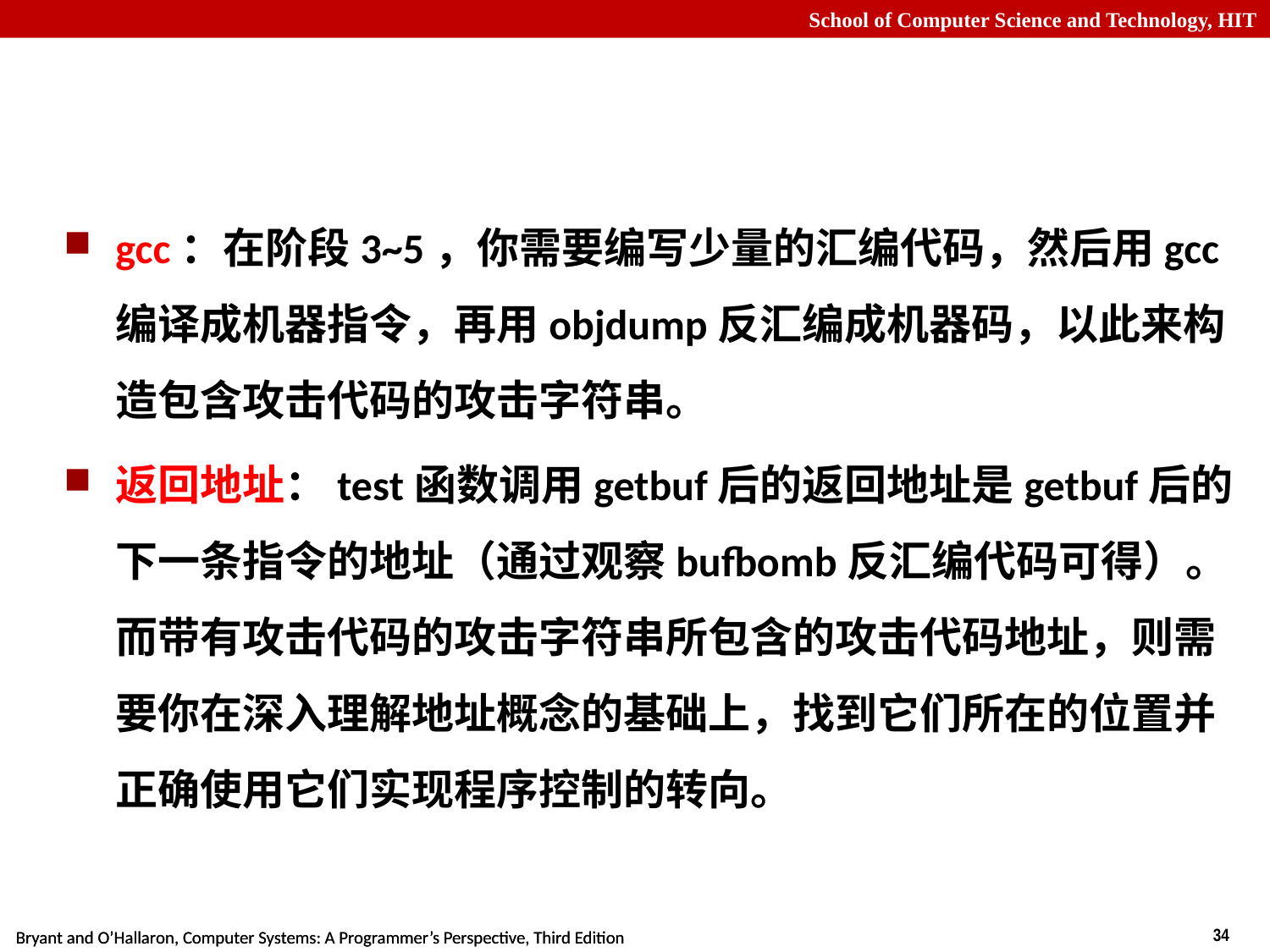

-34-
gcc：在阶段3~5，你需要编写少量的汇编代码，然后用gcc编译成机器指令，再用objdump反汇编成机器码，以此来构造包含攻击代码的攻击字符串。
返回地址：test函数调用getbuf后的返回地址是getbuf后的下一条指令的地址（通过观察bufbomb反汇编代码可得）。而带有攻击代码的攻击字符串所包含的攻击代码地址，则需要你在深入理解地址概念的基础上，找到它们所在的位置并正确使用它们实现程序控制的转向。